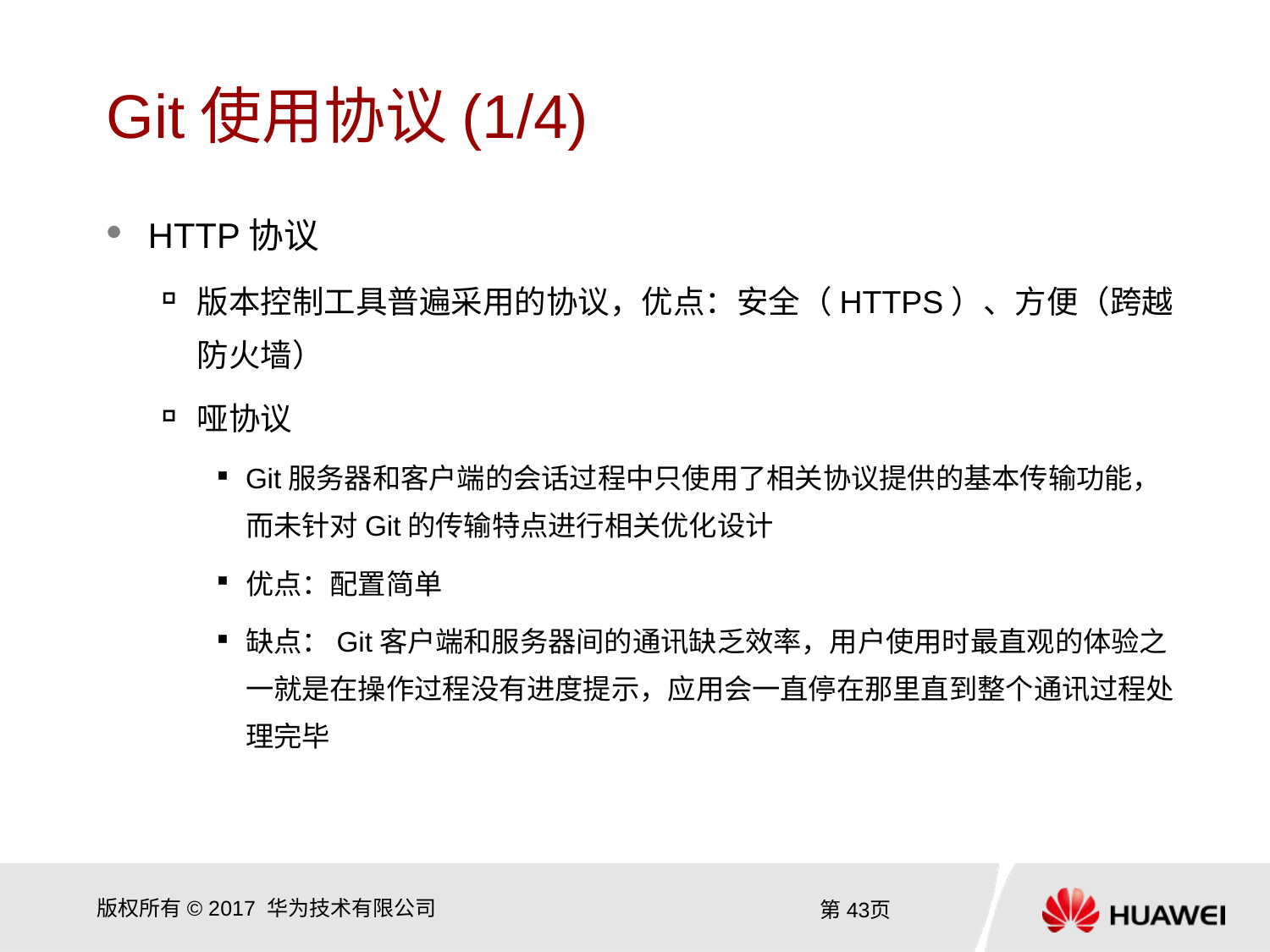

# Git使用协议(1/4)
HTTP协议
版本控制工具普遍采用的协议，优点：安全（HTTPS）、方便（跨越防火墙）
哑协议
Git服务器和客户端的会话过程中只使用了相关协议提供的基本传输功能，而未针对Git的传输特点进行相关优化设计
优点：配置简单
缺点：Git客户端和服务器间的通讯缺乏效率，用户使用时最直观的体验之一就是在操作过程没有进度提示，应用会一直停在那里直到整个通讯过程处理完毕